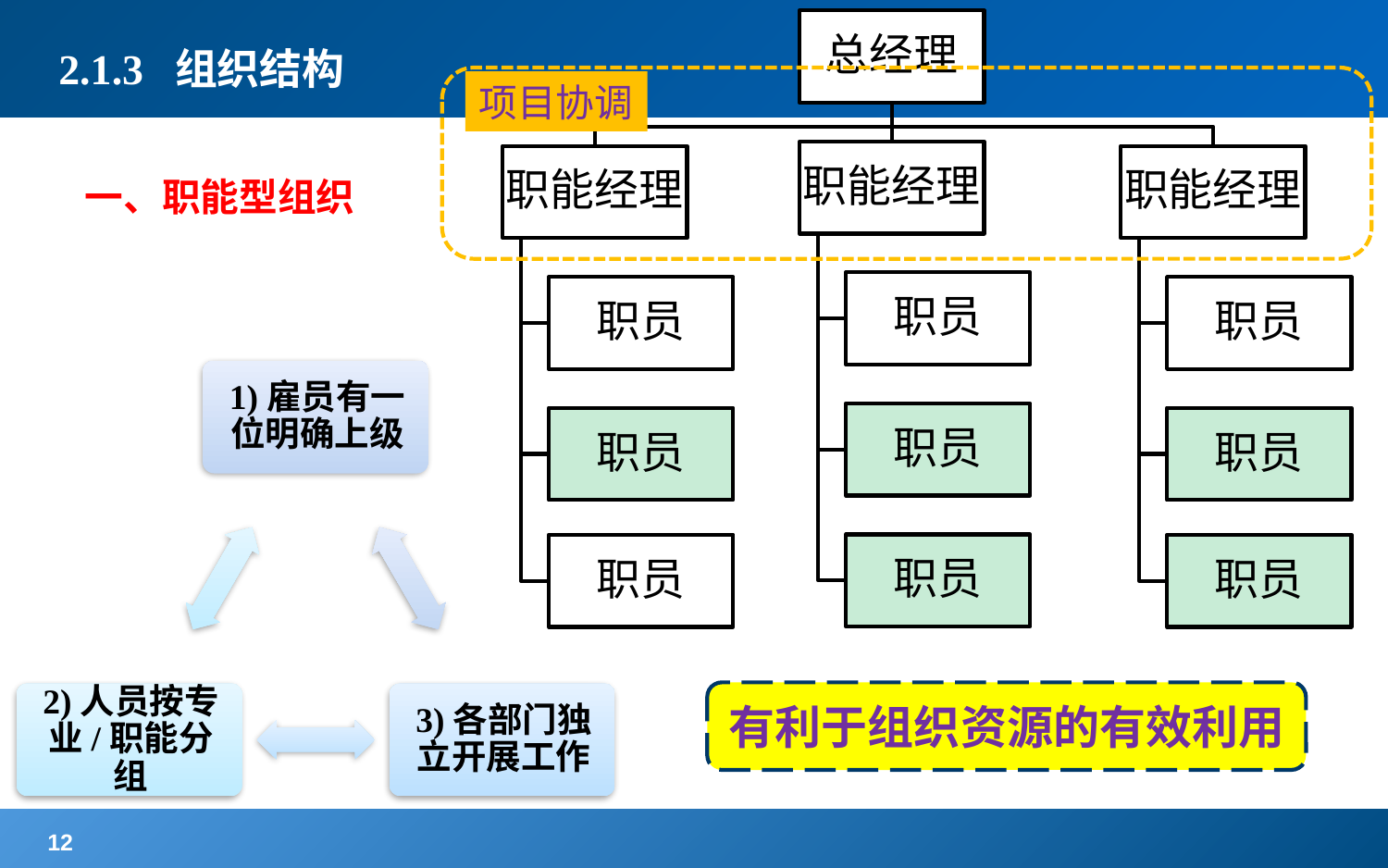

总经理
职能经理
职员
职员
职员
职能经理
职员
职员
职员
职能经理
职员
职员
职员
# 2.1.3  组织结构

项目协调
一、职能型组织
1)雇员有一位明确上级

3)各部门独立开展工作

2)人员按专业/职能分组

有利于组织资源的有效利用